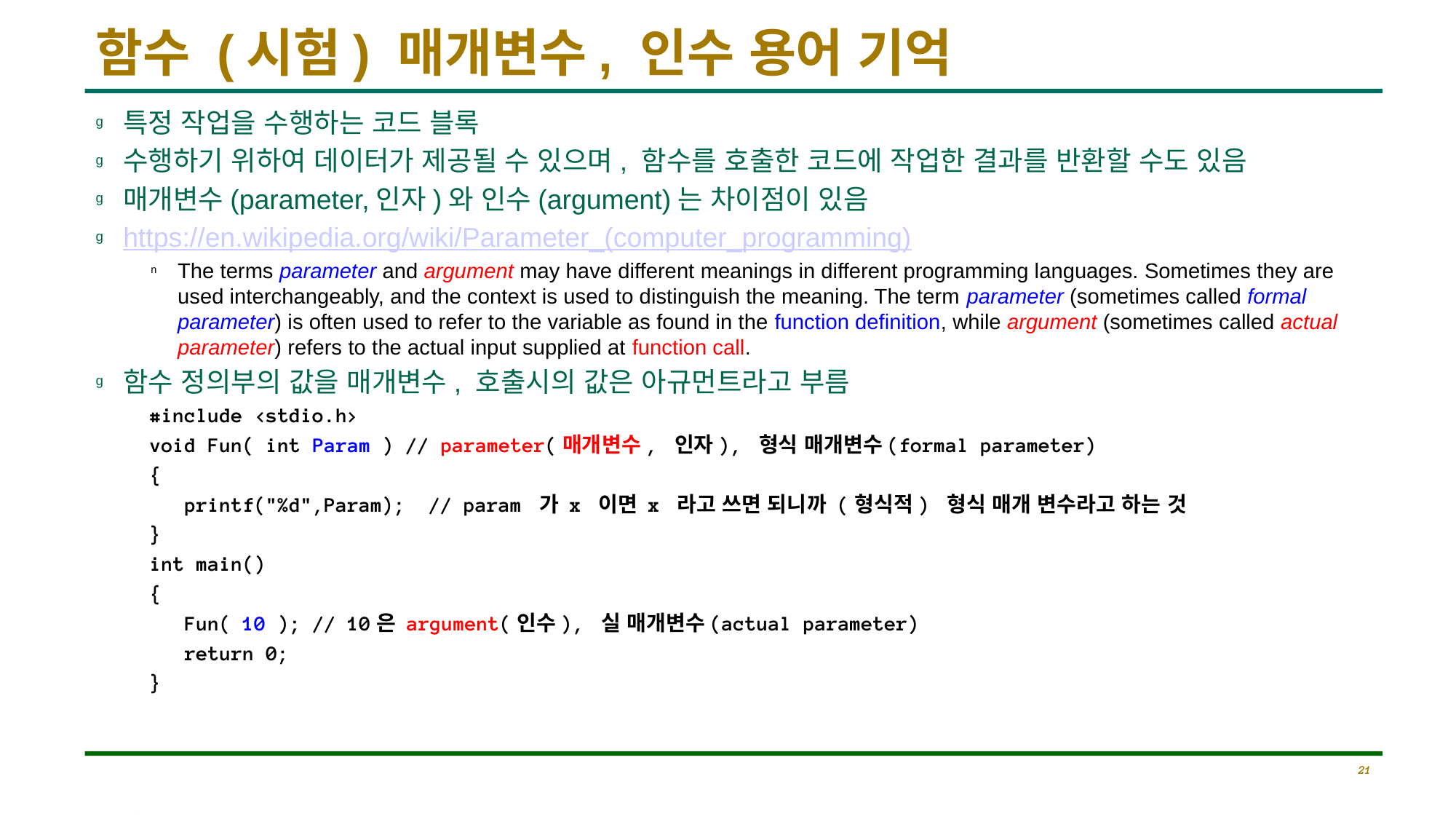

# 함수 (시험) 매개변수, 인수 용어 기억
특정 작업을 수행하는 코드 블록
수행하기 위하여 데이터가 제공될 수 있으며, 함수를 호출한 코드에 작업한 결과를 반환할 수도 있음
매개변수(parameter,인자)와 인수(argument)는 차이점이 있음
https://en.wikipedia.org/wiki/Parameter_(computer_programming)
The terms parameter and argument may have different meanings in different programming languages. Sometimes they are used interchangeably, and the context is used to distinguish the meaning. The term parameter (sometimes called formal parameter) is often used to refer to the variable as found in the function definition, while argument (sometimes called actual parameter) refers to the actual input supplied at function call.
함수 정의부의 값을 매개변수, 호출시의 값은 아규먼트라고 부름
#include <stdio.h>
void Fun( int Param ) // parameter(매개변수, 인자), 형식 매개변수(formal parameter)
{
   printf("%d",Param);  // param 가 x 이면 x 라고 쓰면 되니까 (형식적) 형식 매개 변수라고 하는 것
}
int main()
{
   Fun( 10 ); // 10은 argument(인수), 실 매개변수(actual parameter)
   return 0;
}